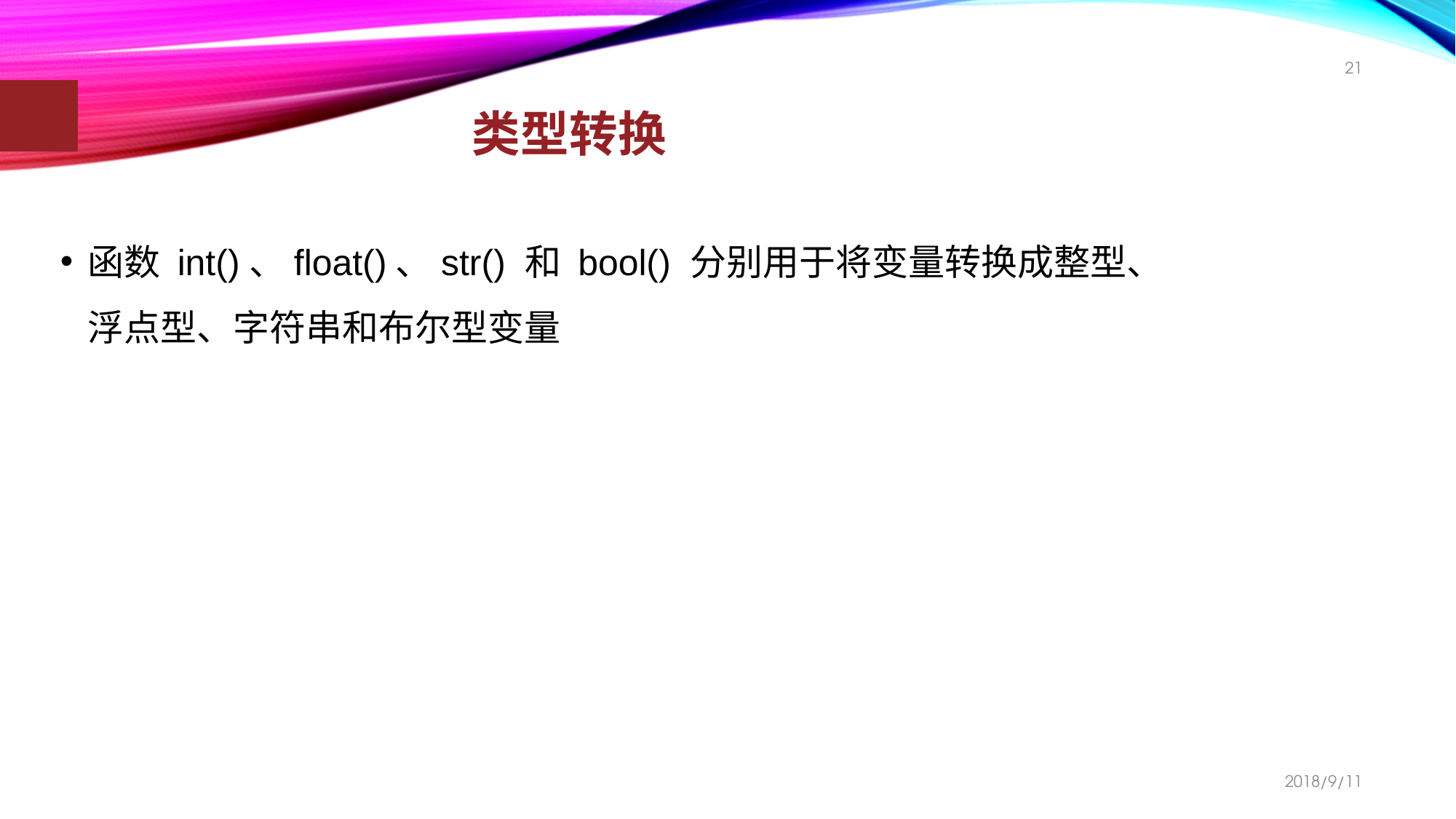

21

类型转换
函数 int()、float()、str() 和 bool() 分别用于将变量转换成整型、浮点型、字符串和布尔型变量

2018/9/11